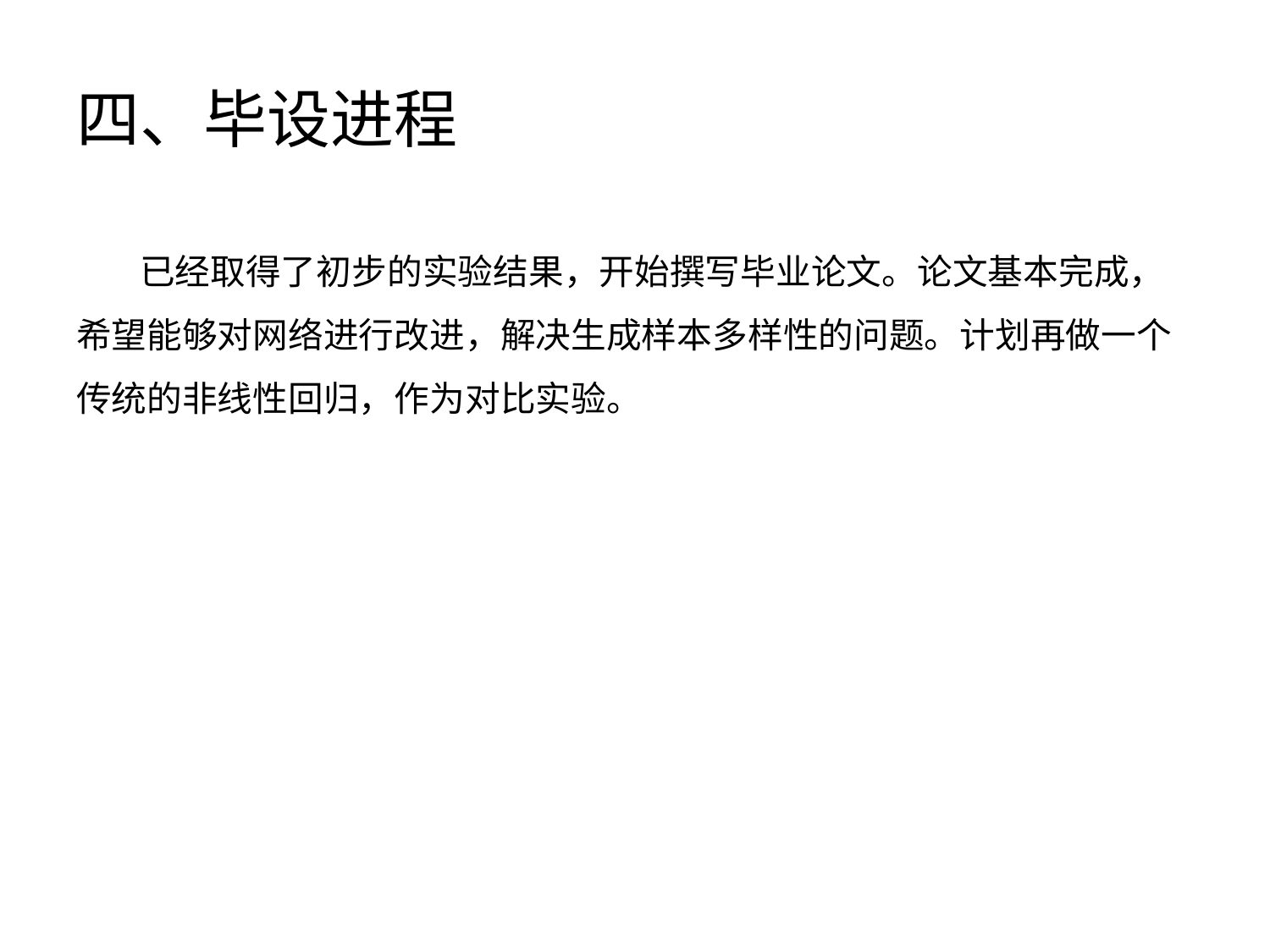

# 四、毕设进程
已经取得了初步的实验结果，开始撰写毕业论文。论文基本完成，希望能够对网络进行改进，解决生成样本多样性的问题。计划再做一个传统的非线性回归，作为对比实验。